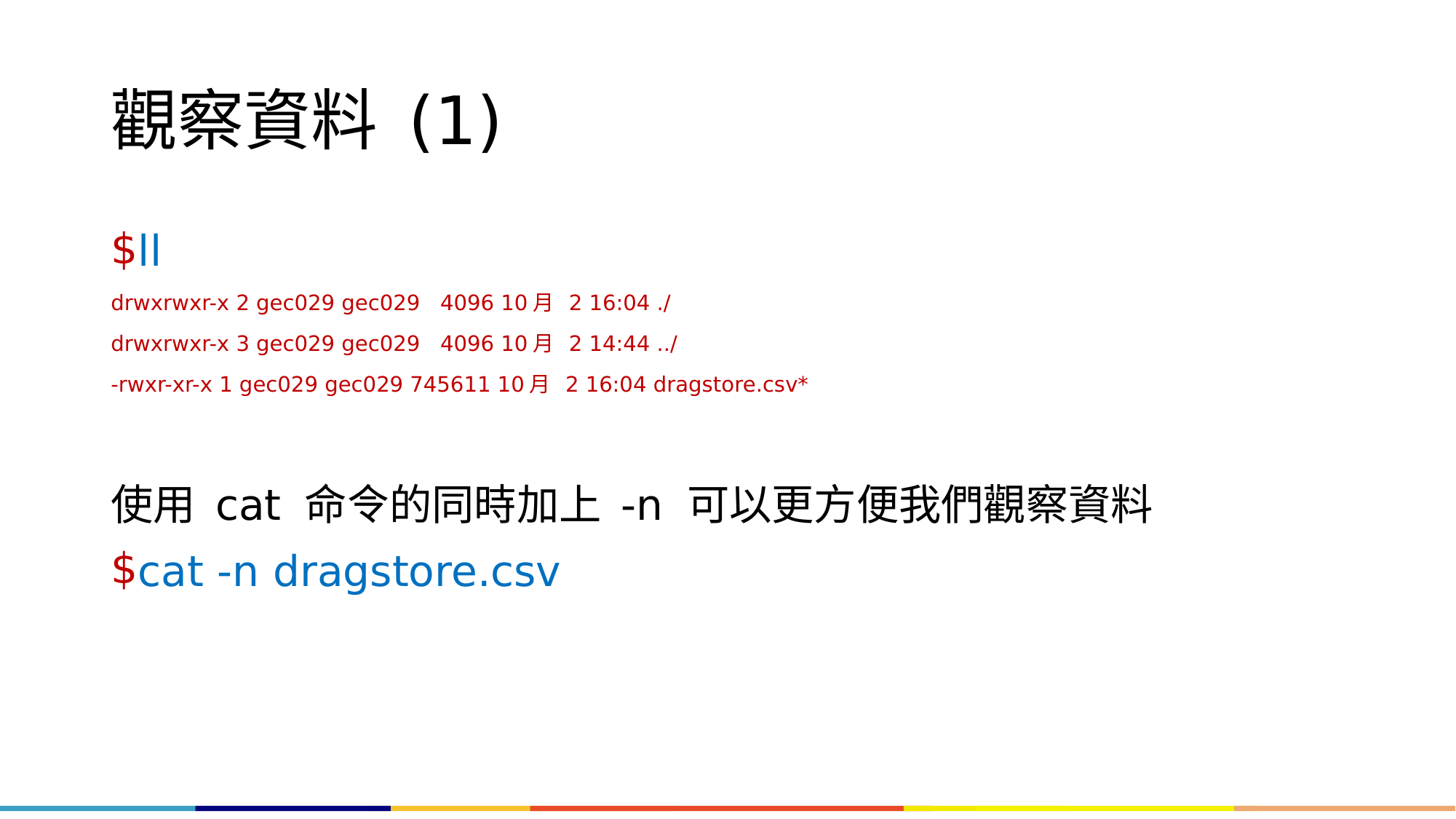

# 觀察資料 (1)
ll
drwxrwxr-x 2 gec029 gec029   4096 10月  2 16:04 ./
drwxrwxr-x 3 gec029 gec029   4096 10月  2 14:44 ../
-rwxr-xr-x 1 gec029 gec029 745611 10月  2 16:04 dragstore.csv*

使用 cat 命令的同時加上 -n 可以更方便我們觀察資料
cat -n dragstore.csv